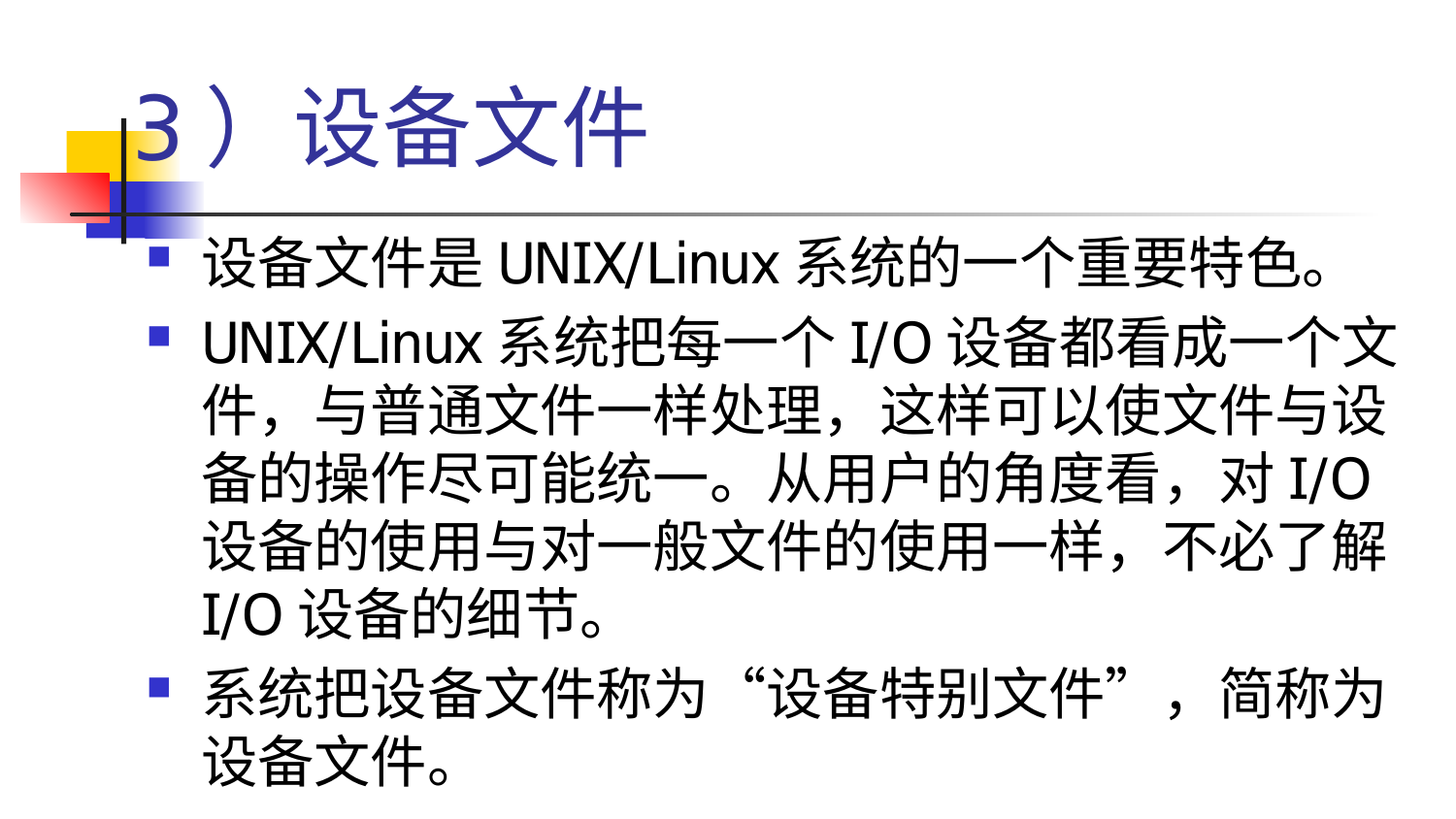

# 3）设备文件
设备文件是UNIX/Linux系统的一个重要特色。
UNIX/Linux系统把每一个I/O设备都看成一个文件，与普通文件一样处理，这样可以使文件与设备的操作尽可能统一。从用户的角度看，对I/O设备的使用与对一般文件的使用一样，不必了解I/O设备的细节。
系统把设备文件称为“设备特别文件”，简称为设备文件。